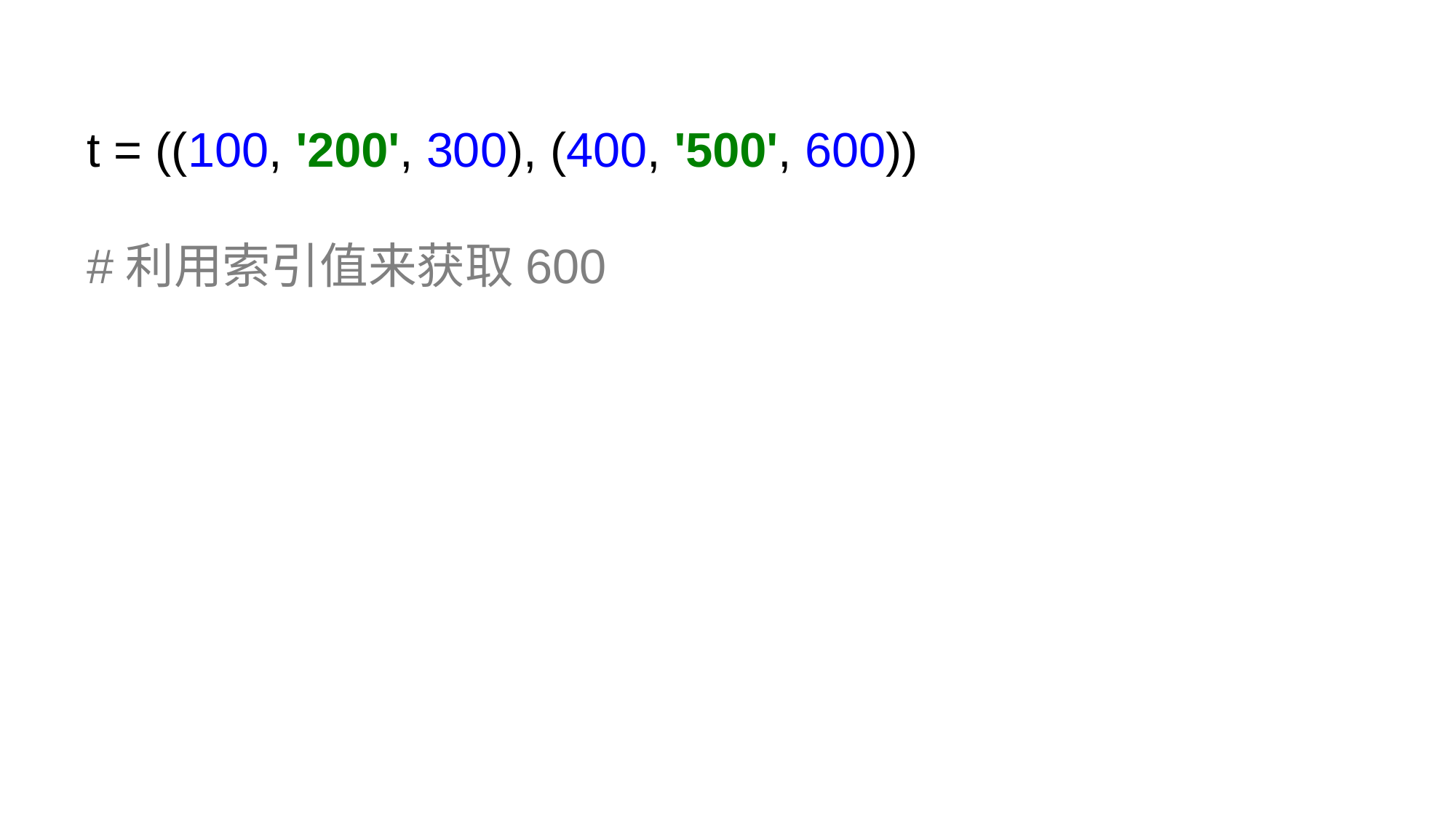

t = ((100, '200', 300), (400, '500', 600))
#利用索引值来获取600